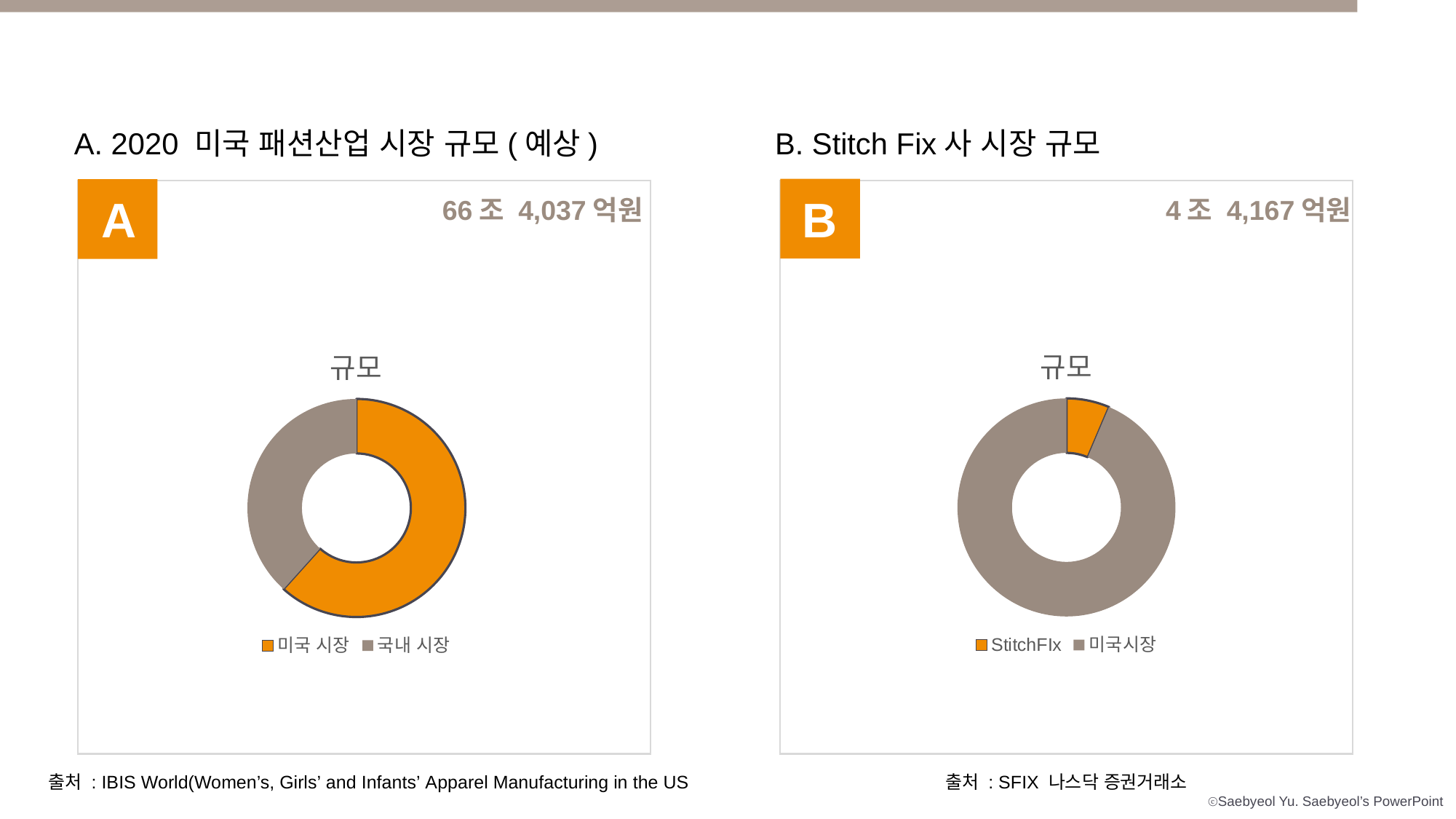

A. 2020 미국 패션산업 시장 규모(예상)
B. Stitch Fix사 시장 규모

A
B
66조 4,037억원
4조 4,167억원

### Chart

| Category |
|---|

### Chart:

| Category | 규모 |
|---|---|
| StitchFIx | 4.4 |
| 미국시장 | 64.4 |

### Chart:

| Category | 규모 |
|---|---|
| 미국 시장 | 66.4 |
| 국내 시장 | 41.3 |
출처 : IBIS World(Women’s, Girls’ and Infants’ Apparel Manufacturing in the US
출처 : SFIX 나스닥 증권거래소